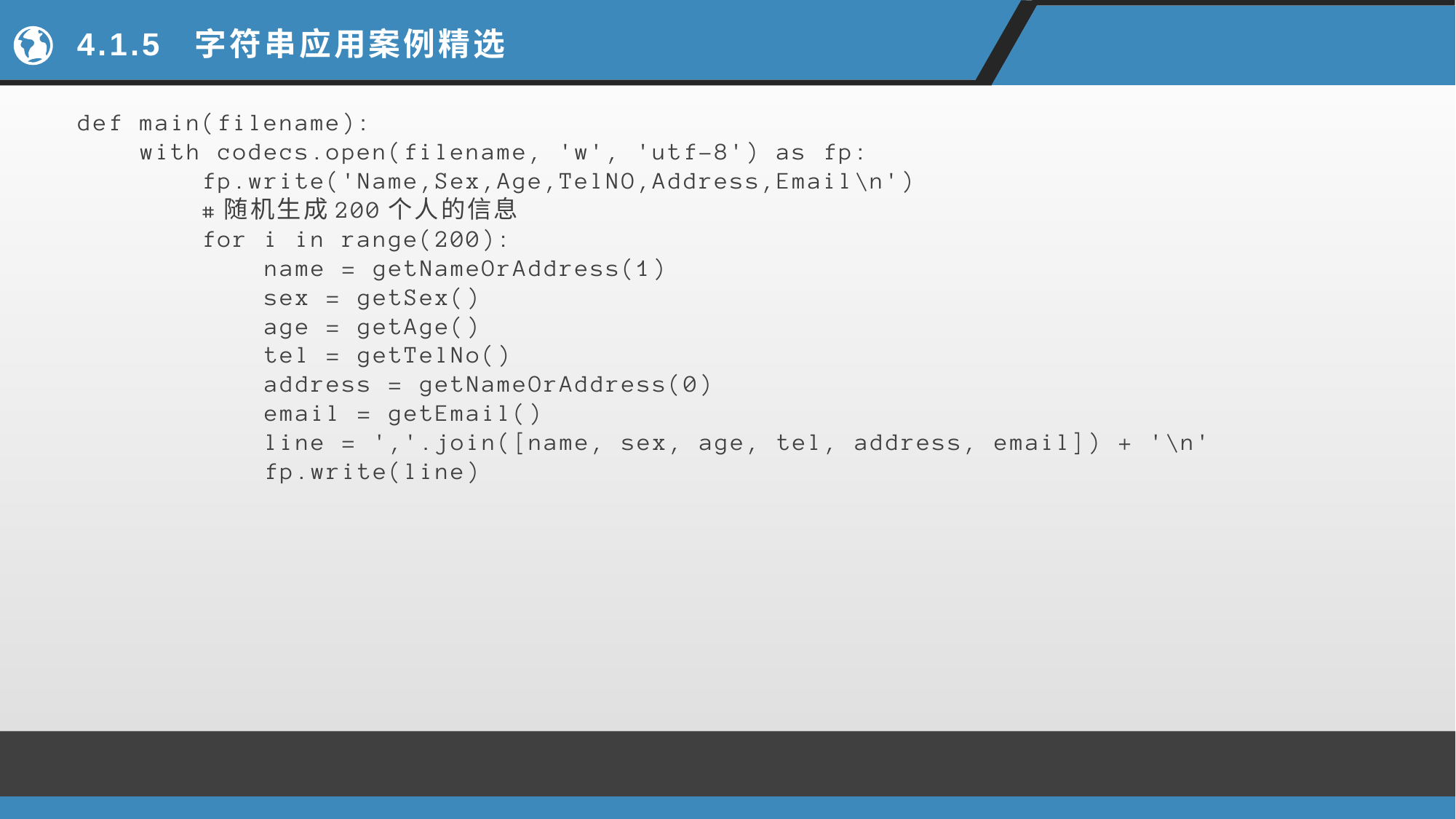

# 4.1.5  字符串应用案例精选

def main(filename):
    with codecs.open(filename, 'w', 'utf-8') as fp:
        fp.write('Name,Sex,Age,TelNO,Address,Email\n')
        #随机生成200个人的信息
        for i in range(200):
            name = getNameOrAddress(1)
            sex = getSex()
            age = getAge()
            tel = getTelNo()
            address = getNameOrAddress(0)
            email = getEmail()
            line = ','.join([name, sex, age, tel, address, email]) + '\n'
            fp.write(line)
59